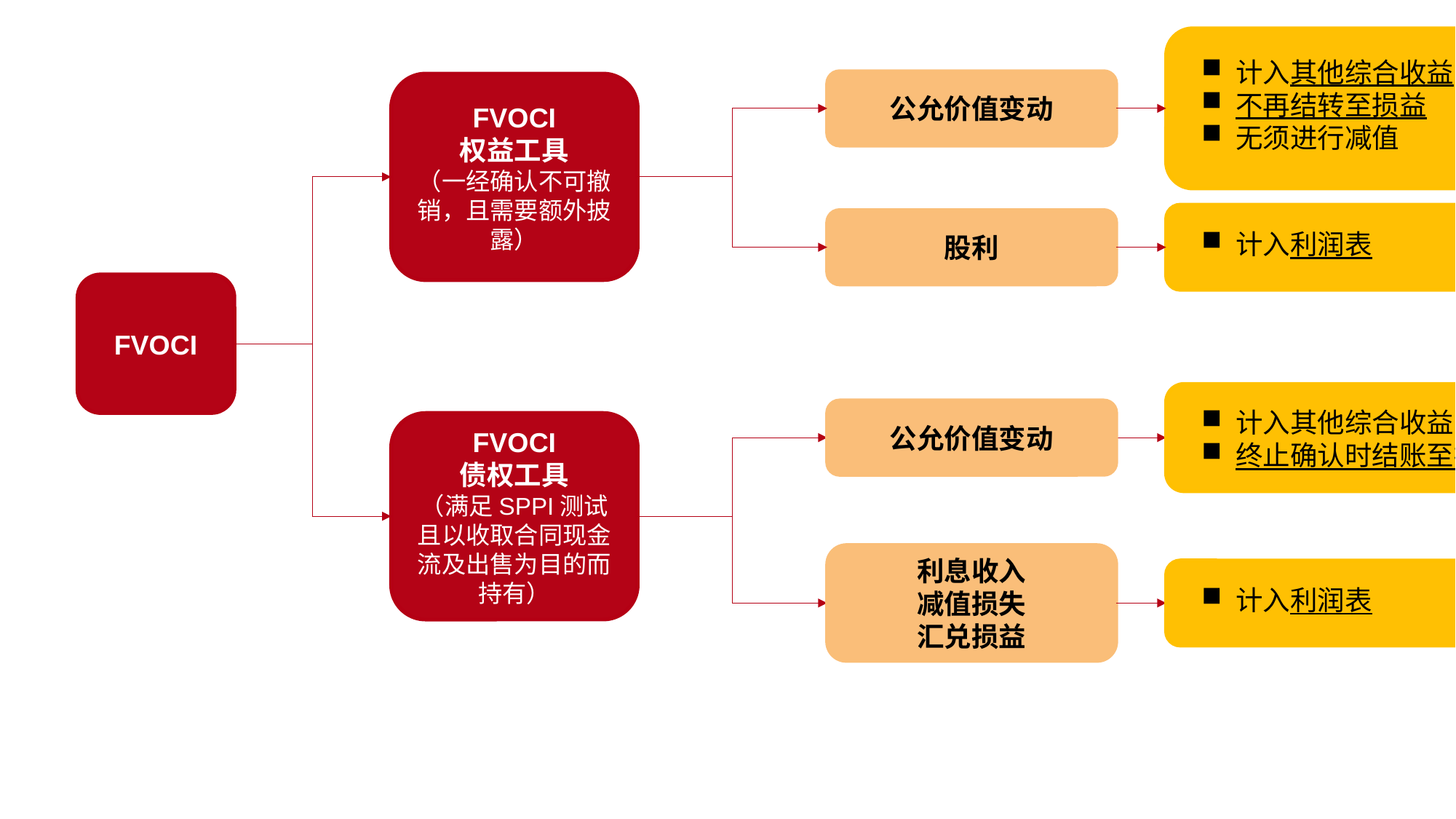

计入其他综合收益
不再结转至损益
无须进行减值
公允价值变动
FVOCI
权益工具
（一经确认不可撤销，且需要额外披露）

股利
计入利润表
FVOCI

公允价值变动
计入其他综合收益
终止确认时结账至损益
FVOCI
债权工具
（满足SPPI测试且以收取合同现金流及出售为目的而持有）
利息收入
减值损失
汇兑损益

计入利润表